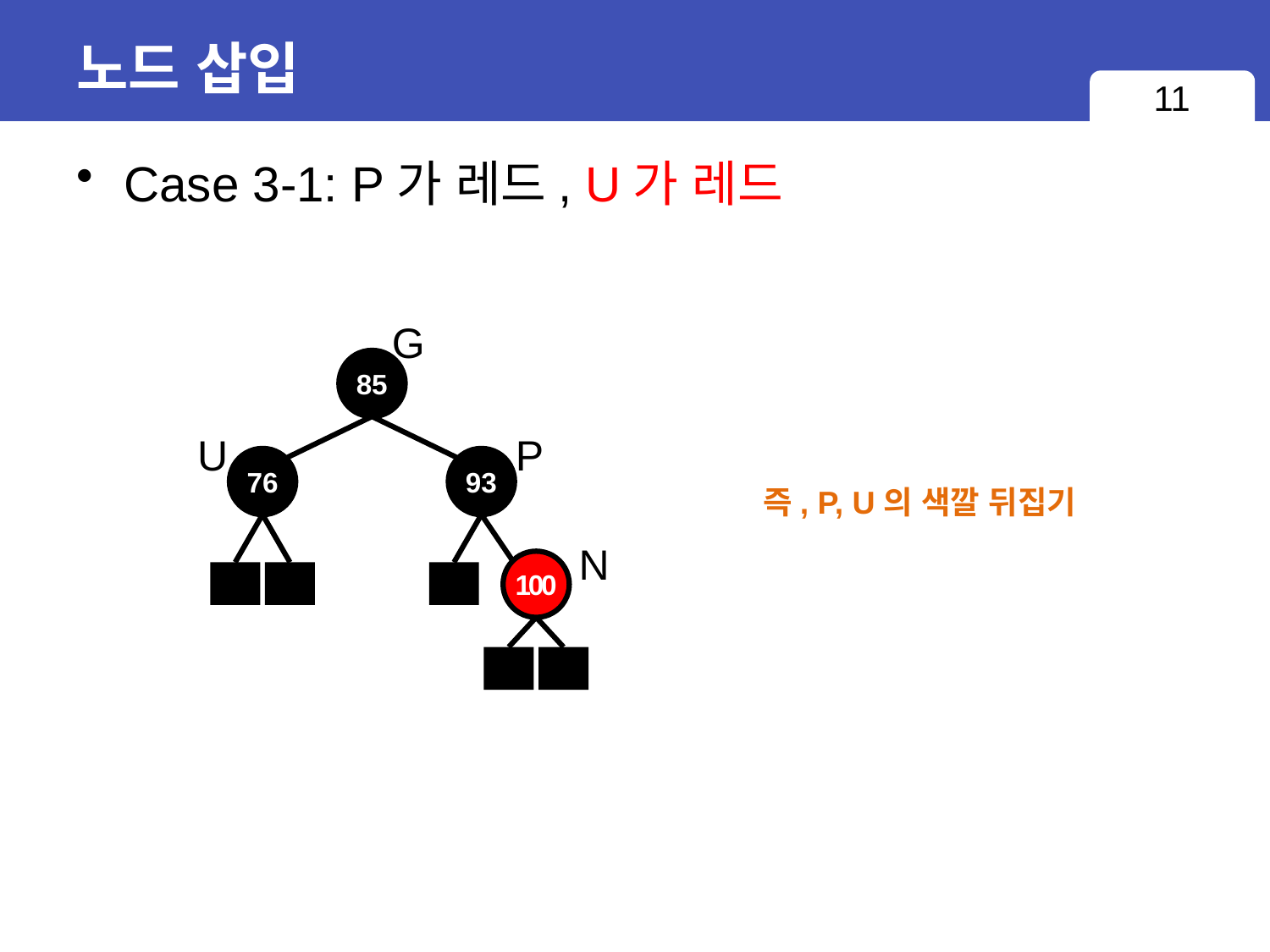

# 노드 삽입
11
Case 3-1: P가 레드, U가 레드
G
85
U
P
76
93
즉, P, U의 색깔 뒤집기
N
100